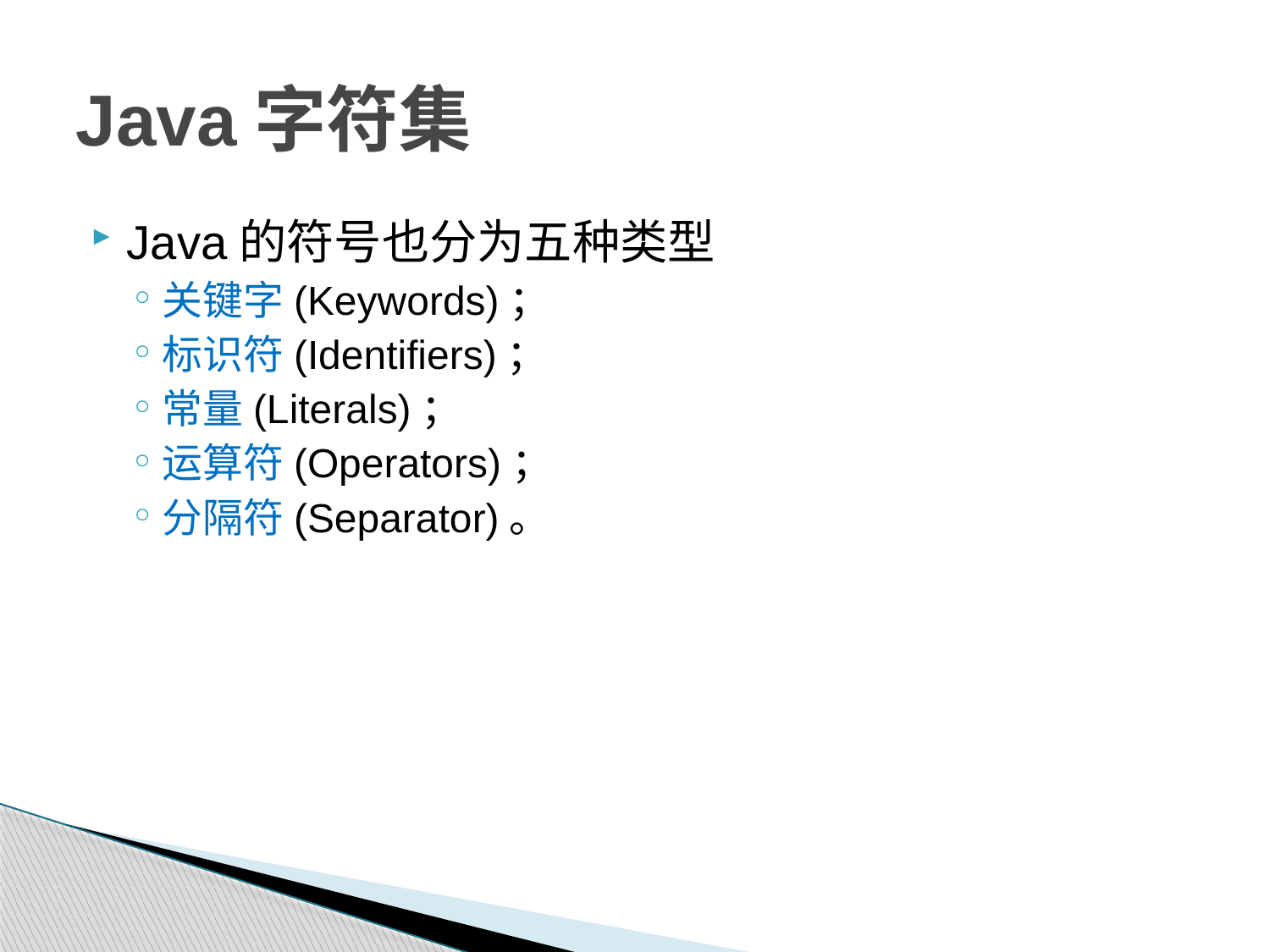

# Java字符集
Java的符号也分为五种类型
关键字(Keywords)；
标识符(Identifiers)；
常量(Literals)；
运算符(Operators)；
分隔符(Separator)。